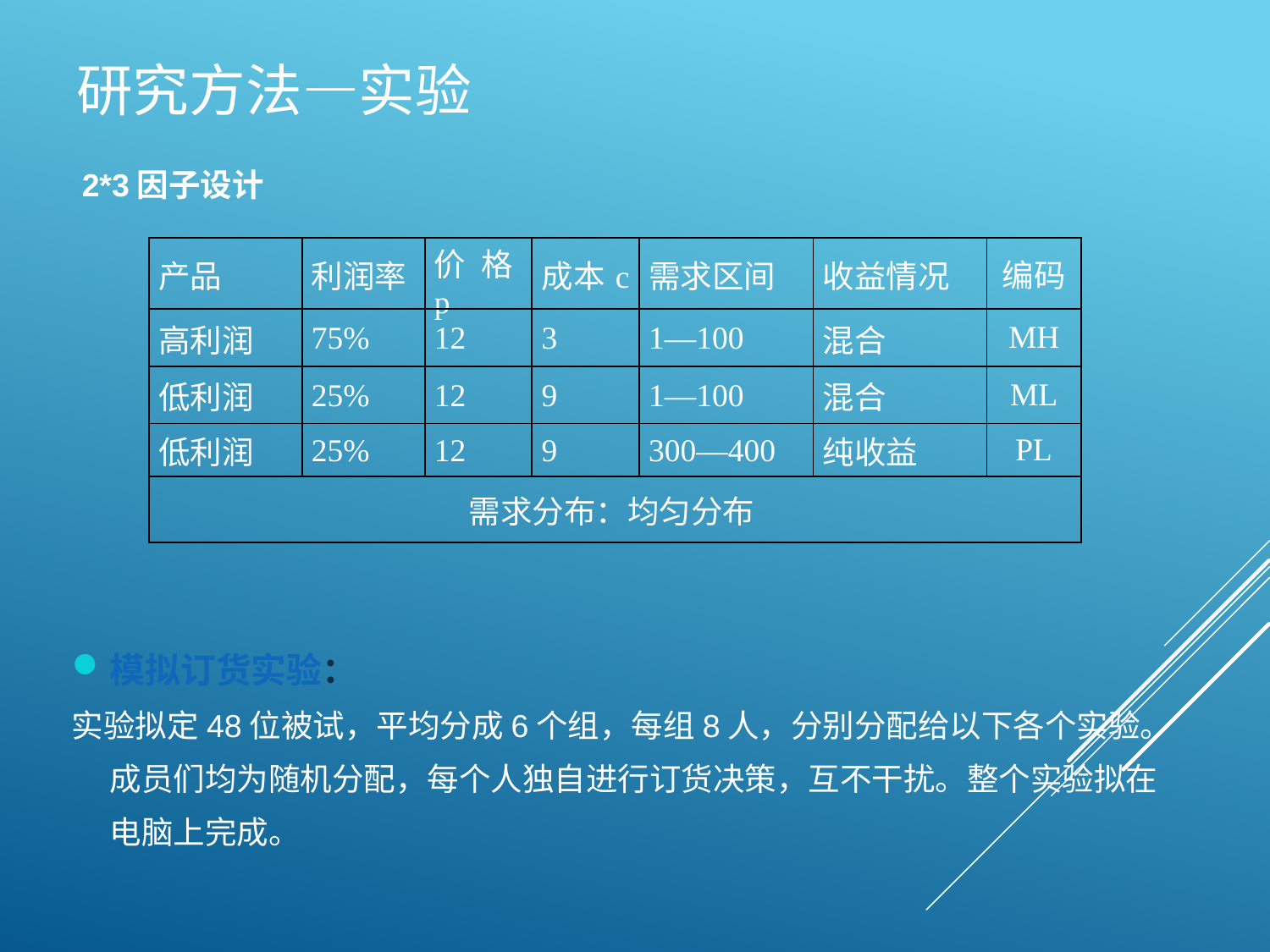

# 研究方法—实验
2*3因子设计
| 产品 | 利润率 | 价格p | 成本c | 需求区间 | 收益情况 | 编码 |
| --- | --- | --- | --- | --- | --- | --- |
| 高利润 | 75% | 12 | 3 | 1—100 | 混合 | MH |
| 低利润 | 25% | 12 | 9 | 1—100 | 混合 | ML |
| 低利润 | 25% | 12 | 9 | 300—400 | 纯收益 | PL |
| 需求分布：均匀分布 |  |  |  |  |  |  |
模拟订货实验：
实验拟定48位被试，平均分成6个组，每组8人，分别分配给以下各个实验。成员们均为随机分配，每个人独自进行订货决策，互不干扰。整个实验拟在电脑上完成。